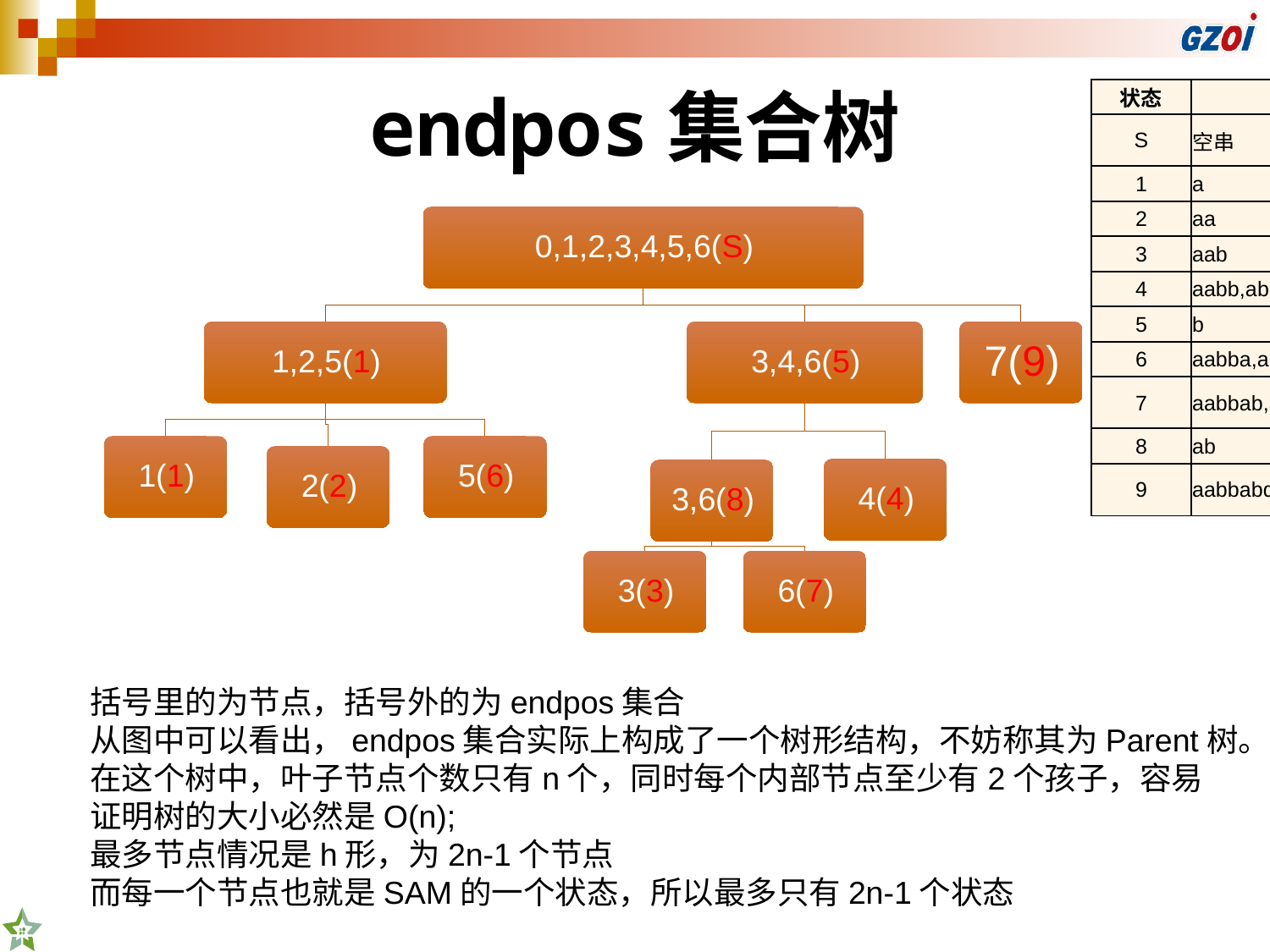

# endpos集合树
| 状态 | 子串 | endpos |
| --- | --- | --- |
| S | 空串 | {0,1,2,3,4,5,6} |
| 1 | a | {1,2,5} |
| 2 | aa | {2} |
| 3 | aab | {3} |
| 4 | aabb,abb,bb | {4} |
| 5 | b | {3,4,6} |
| 6 | aabba,abba,bba,ba | {5} |
| 7 | aabbab,abbab,bbab,bab | {6} |
| 8 | ab | {3,6} |
| 9 | aabbabd,abbabd,bbabd,babd,abd,bd,d | {7} |
0,1,2,3,4,5,6(S)
1,2,5(1)
1(1)
2(2)
5(6)
3,4,6(5)
3,6(8)
3(3)
6(7)
4(4)
7(9)
括号里的为节点，括号外的为endpos集合
从图中可以看出，endpos集合实际上构成了一个树形结构，不妨称其为Parent树。
在这个树中，叶子节点个数只有n个，同时每个内部节点至少有2个孩子，容易
证明树的大小必然是O(n);
最多节点情况是h形，为2n-1个节点
而每一个节点也就是SAM的一个状态，所以最多只有2n-1个状态